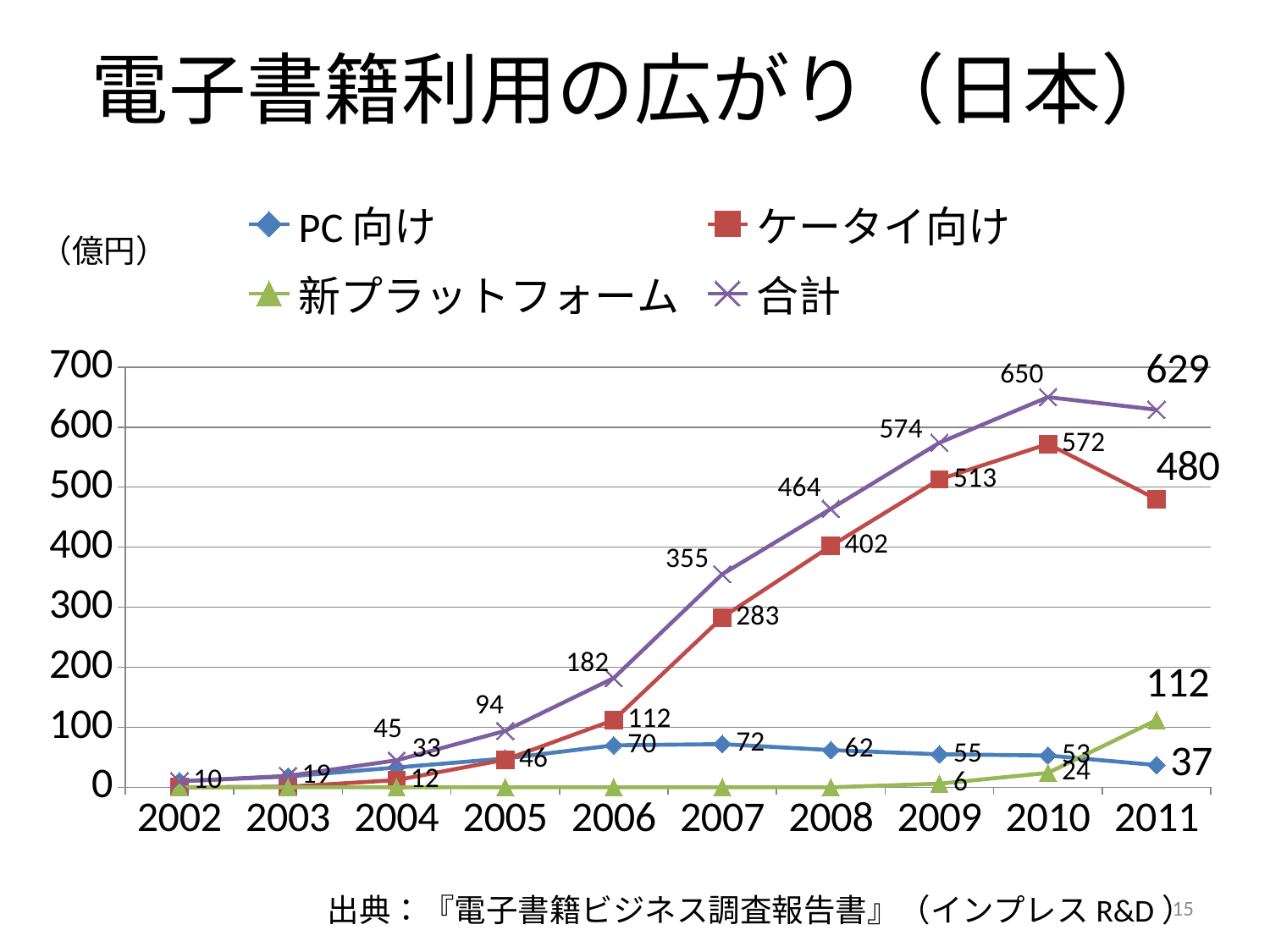

# 電子書籍利用の広がり（日本）

### Chart

| Category | PC向け | ケータイ向け | 新プラットフォーム | 合計 |
|---|---|---|---|---|
| 37257 | 10.0 | 0.0 | 0.0 | 10.0 |
| 37622 | 18.0 | 1.0 | 0.0 | 19.0 |
| 37987 | 33.0 | 12.0 | 0.0 | 45.0 |
| 38356 | 48.0 | 46.0 | 0.0 | 94.0 |
| 38722 | 70.0 | 112.0 | 0.0 | 182.0 |
| 39088 | 72.0 | 283.0 | 0.0 | 355.0 |
| 39454 | 62.0 | 402.0 | 0.0 | 464.0 |
| 39821 | 55.0 | 513.0 | 6.0 | 574.0 |
| 40187 | 53.0 | 572.0 | 24.0 | 650.0 |
| 40553 | 37.0 | 480.0 | 112.0 | 629.0 |
（億円）
15
出典：『電子書籍ビジネス調査報告書』（インプレスR&D）